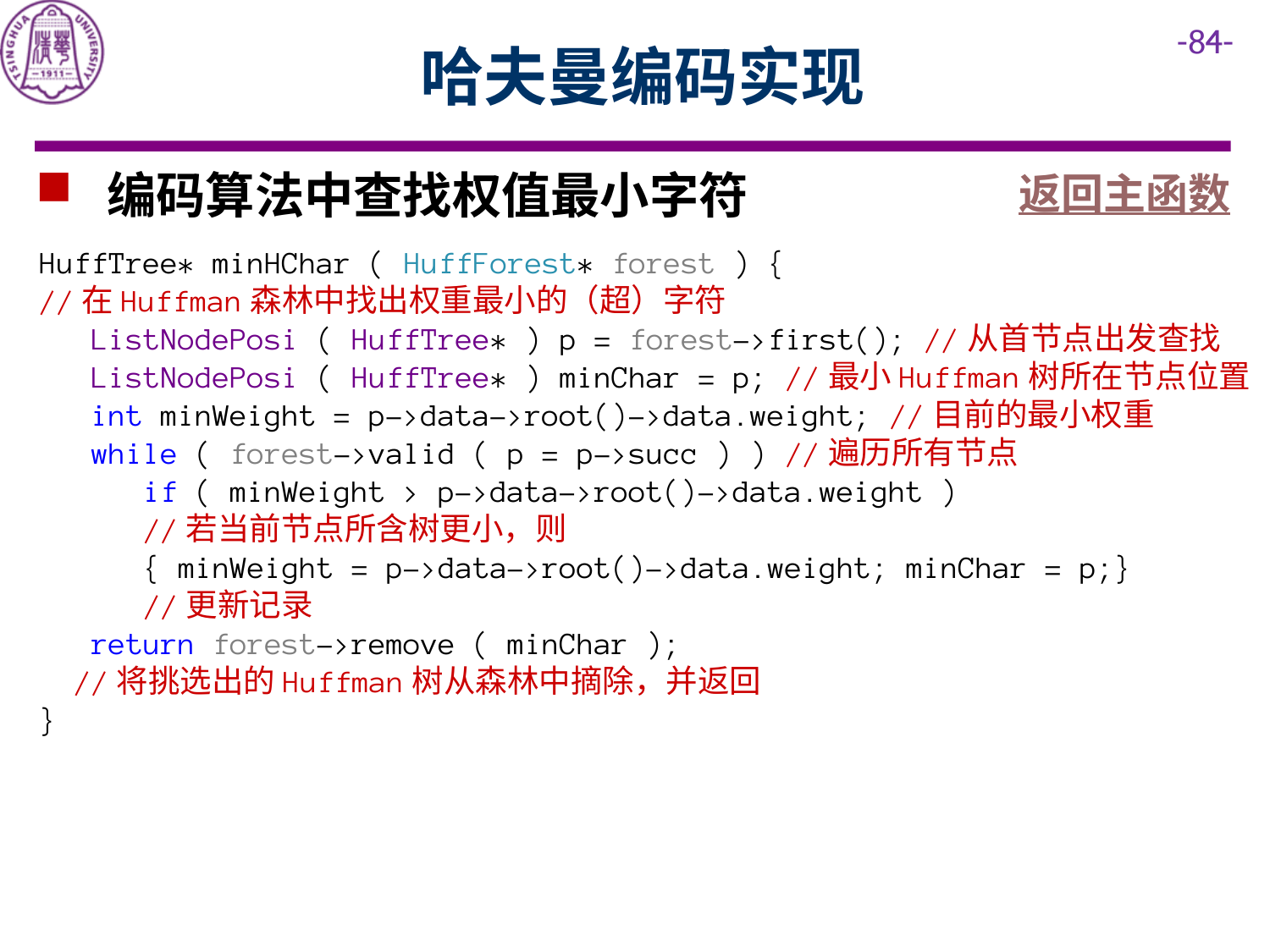

# 哈夫曼编码实现
 编码算法中查找权值最小字符
返回主函数
HuffTree* minHChar ( HuffForest* forest ) {
//在Huffman森林中找出权重最小的（超）字符
   ListNodePosi ( HuffTree* ) p = forest->first(); //从首节点出发查找
   ListNodePosi ( HuffTree* ) minChar = p; //最小Huffman树所在节点位置
   int minWeight = p->data->root()->data.weight; //目前的最小权重
   while ( forest->valid ( p = p->succ ) ) //遍历所有节点
      if ( minWeight > p->data->root()->data.weight )
      //若当前节点所含树更小，则
      { minWeight = p->data->root()->data.weight; minChar = p;}
      //更新记录
   return forest->remove ( minChar );
  //将挑选出的Huffman树从森林中摘除，并返回
}